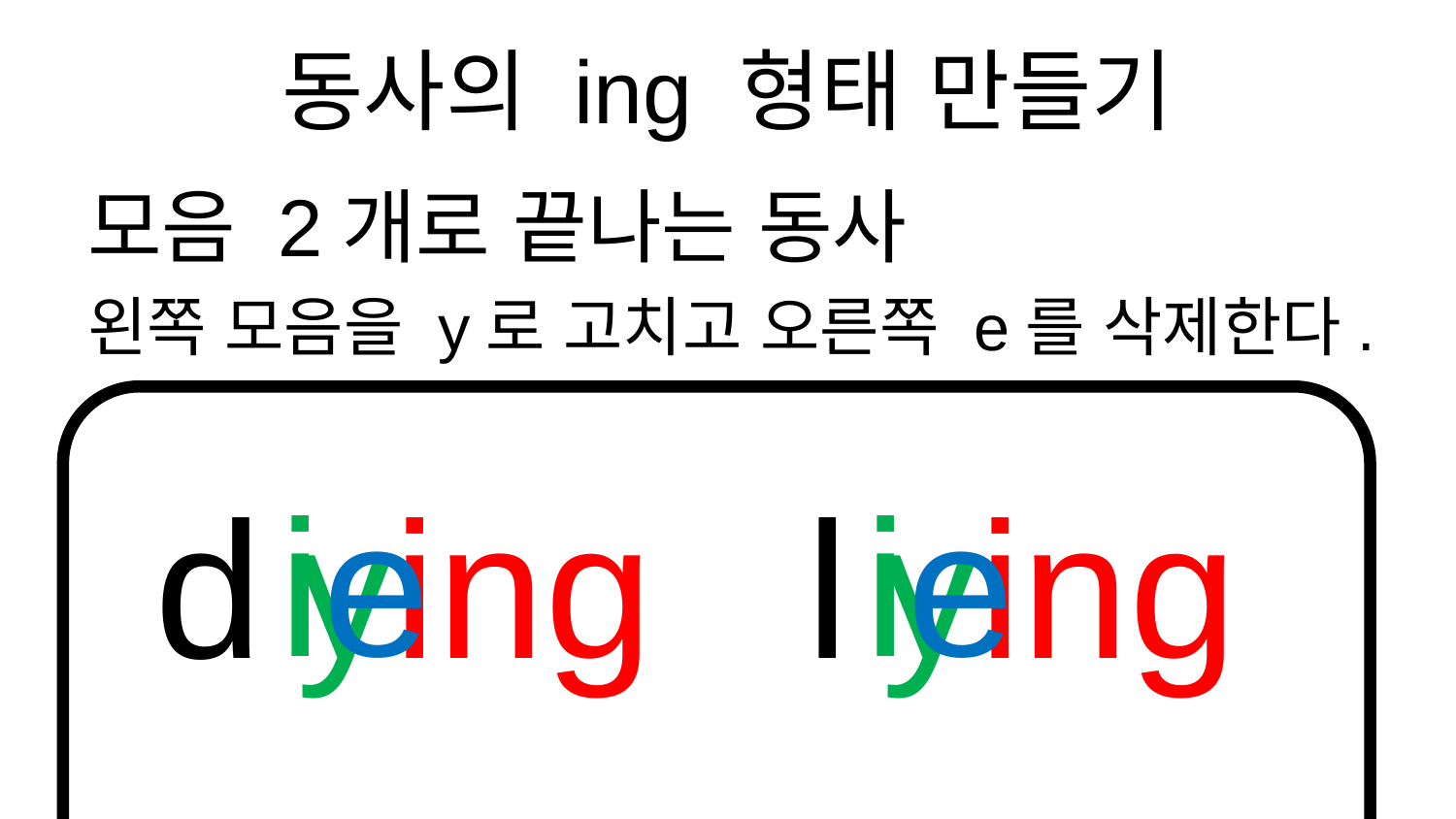

# 동사의 ing 형태 만들기
모음 2개로 끝나는 동사
왼쪽 모음을 y로 고치고 오른쪽 e를 삭제한다.

ie
ie
d
ying
l
ying